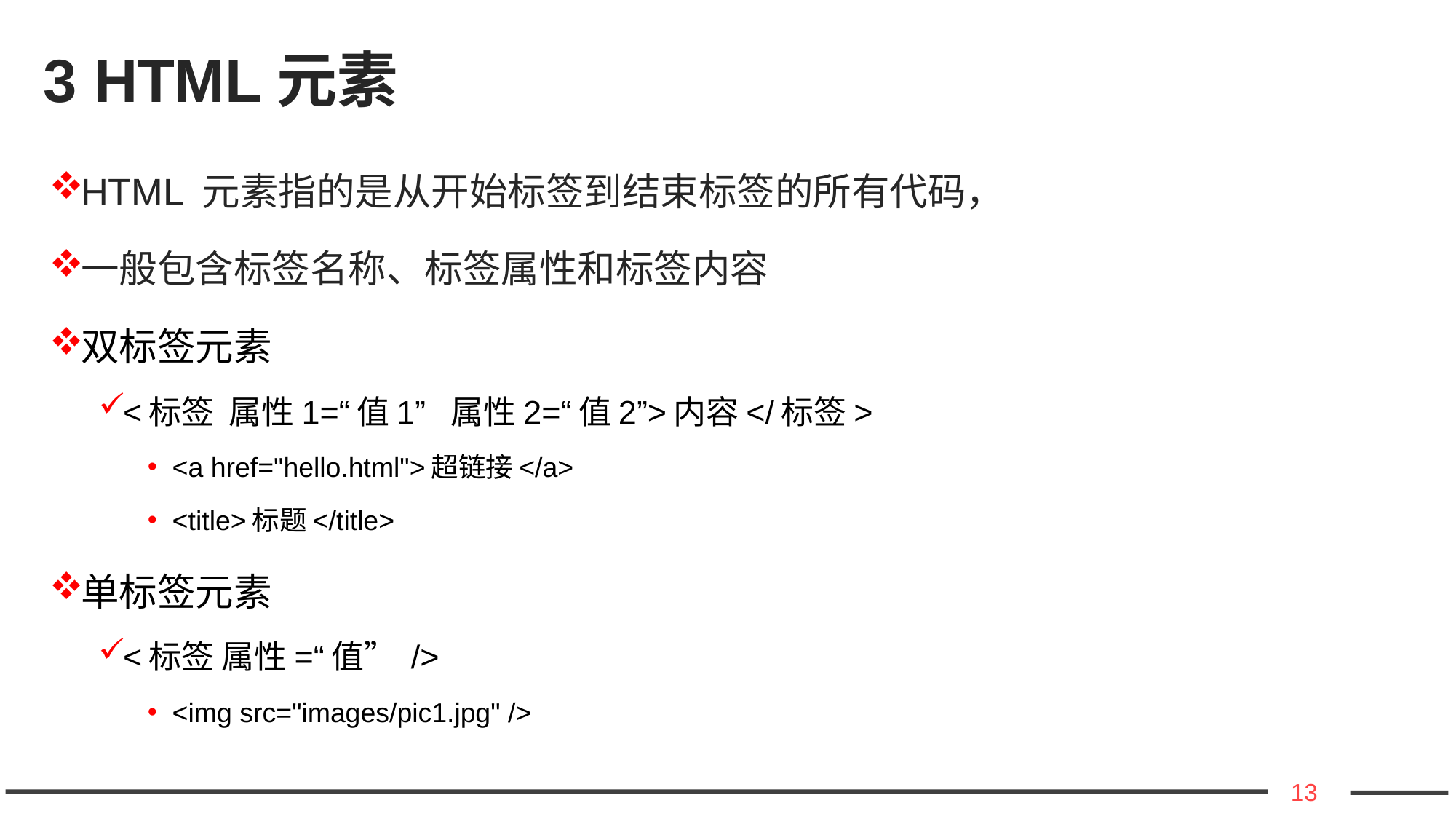

# 3 HTML元素
HTML 元素指的是从开始标签到结束标签的所有代码，
一般包含标签名称、标签属性和标签内容
双标签元素
<标签  属性1=“值1”  属性2=“值2”>内容</标签>
<a href="hello.html">超链接</a>
<title>标题</title>
单标签元素
<标签 属性=“值” />
<img src="images/pic1.jpg" />